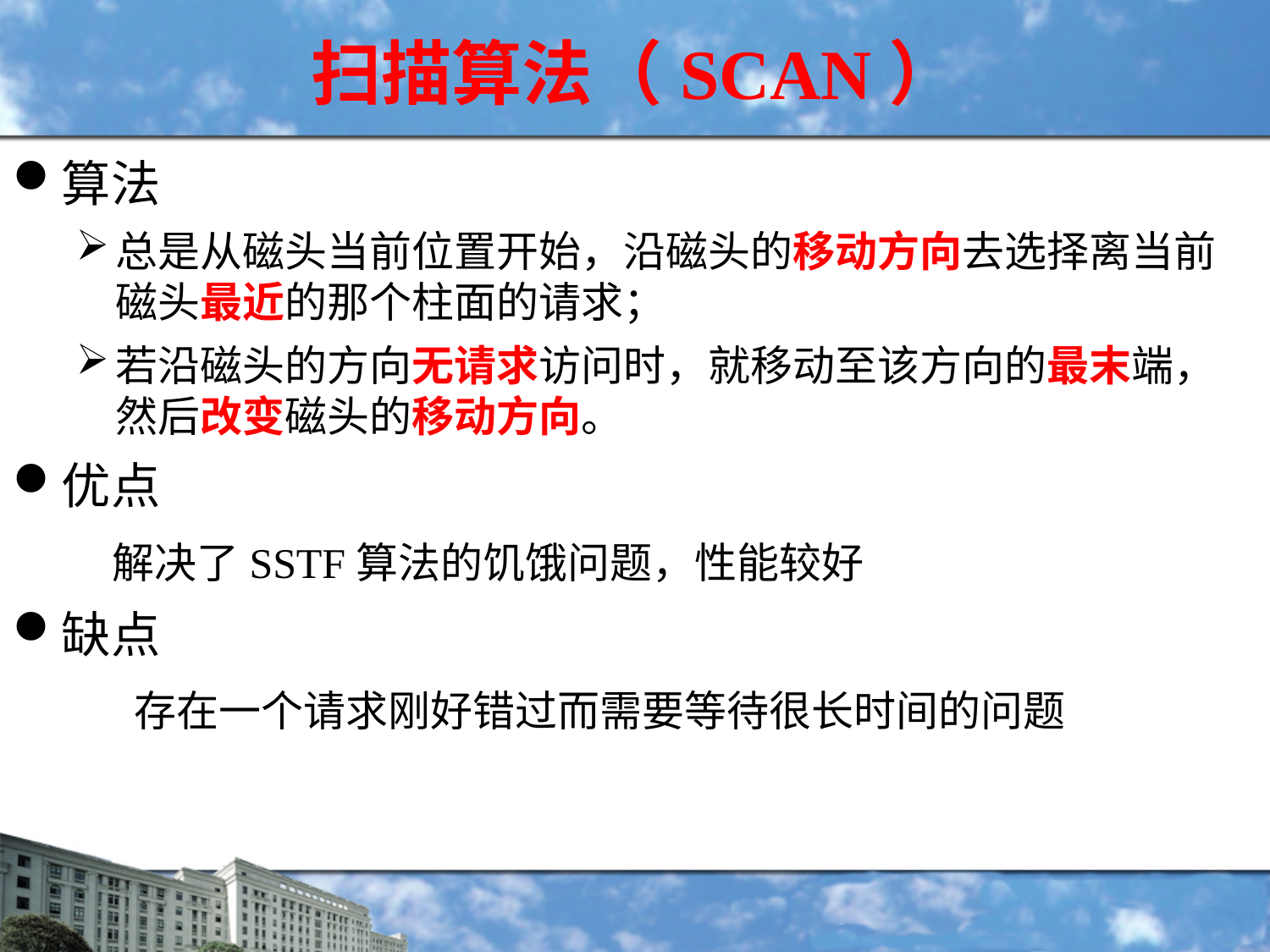

扫描算法（SCAN）
算法
总是从磁头当前位置开始，沿磁头的移动方向去选择离当前磁头最近的那个柱面的请求；
若沿磁头的方向无请求访问时，就移动至该方向的最末端，然后改变磁头的移动方向。
优点
        解决了SSTF算法的饥饿问题，性能较好
缺点
          存在一个请求刚好错过而需要等待很长时间的问题